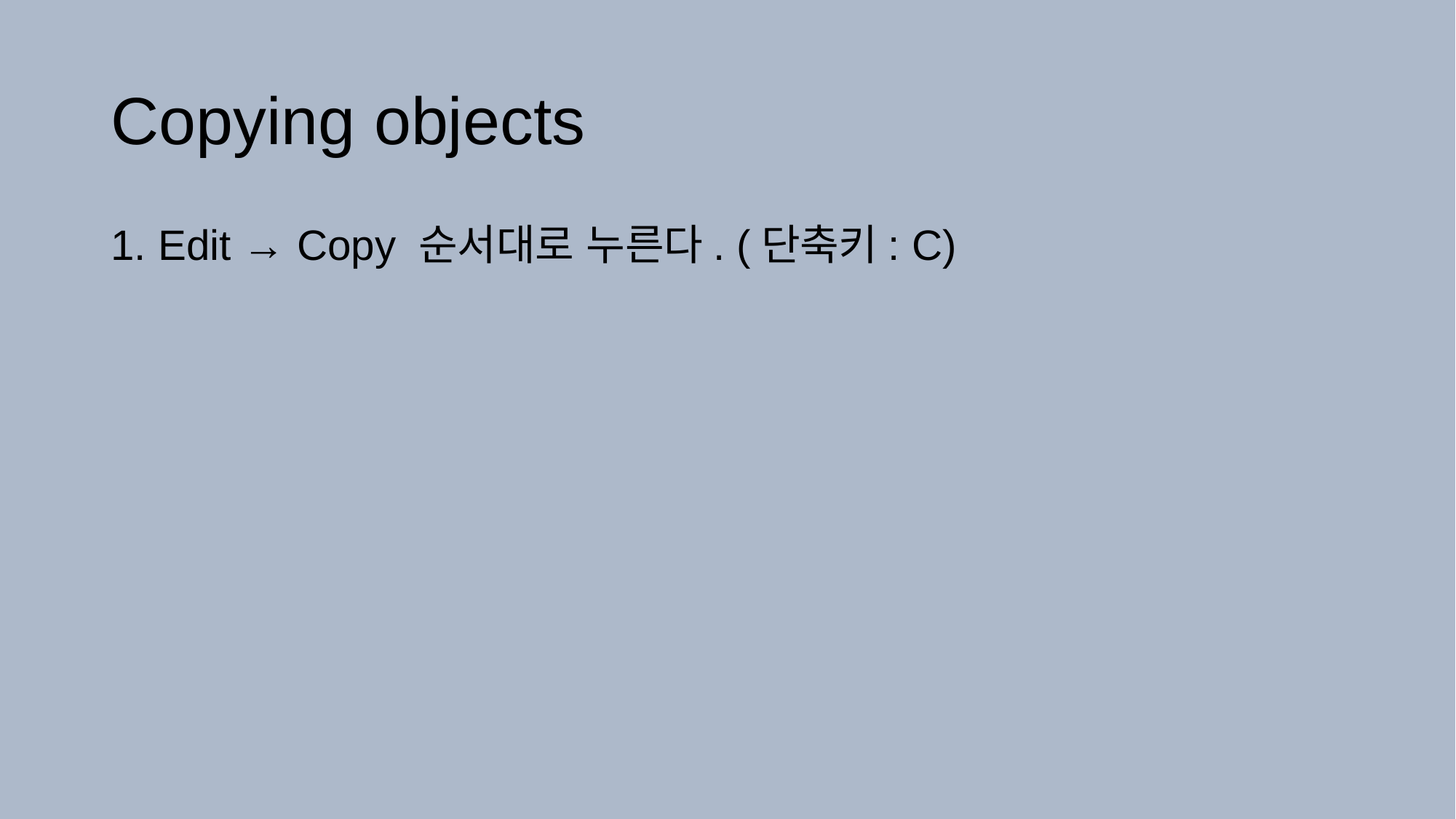

# Copying objects
1. Edit → Copy 순서대로 누른다. (단축키: C)